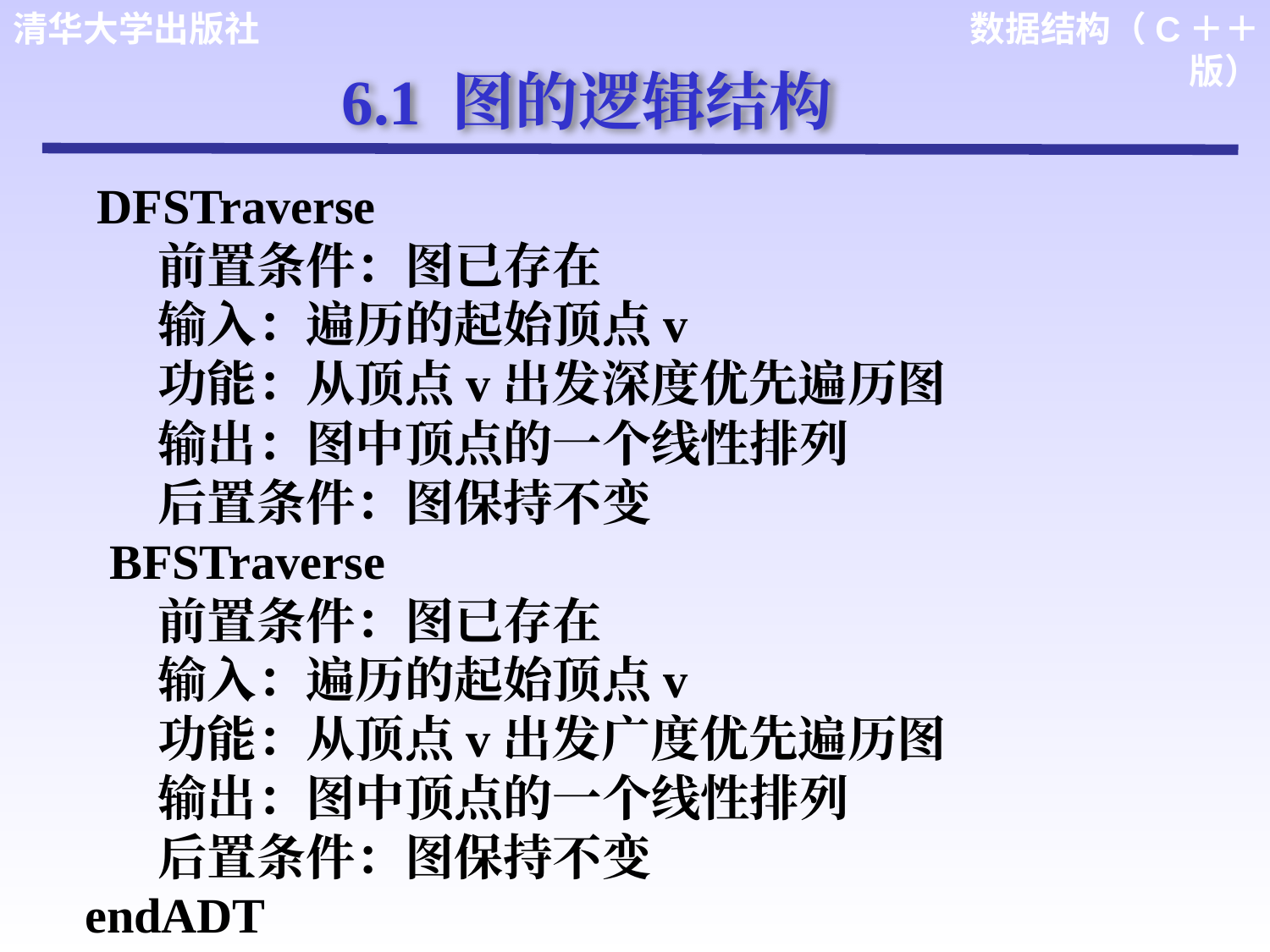

6.1 图的逻辑结构
 DFSTraverse
     前置条件：图已存在
     输入：遍历的起始顶点v
     功能：从顶点v出发深度优先遍历图
     输出：图中顶点的一个线性排列
     后置条件：图保持不变
  BFSTraverse
     前置条件：图已存在
     输入：遍历的起始顶点v
     功能：从顶点v出发广度优先遍历图
     输出：图中顶点的一个线性排列
     后置条件：图保持不变
endADT